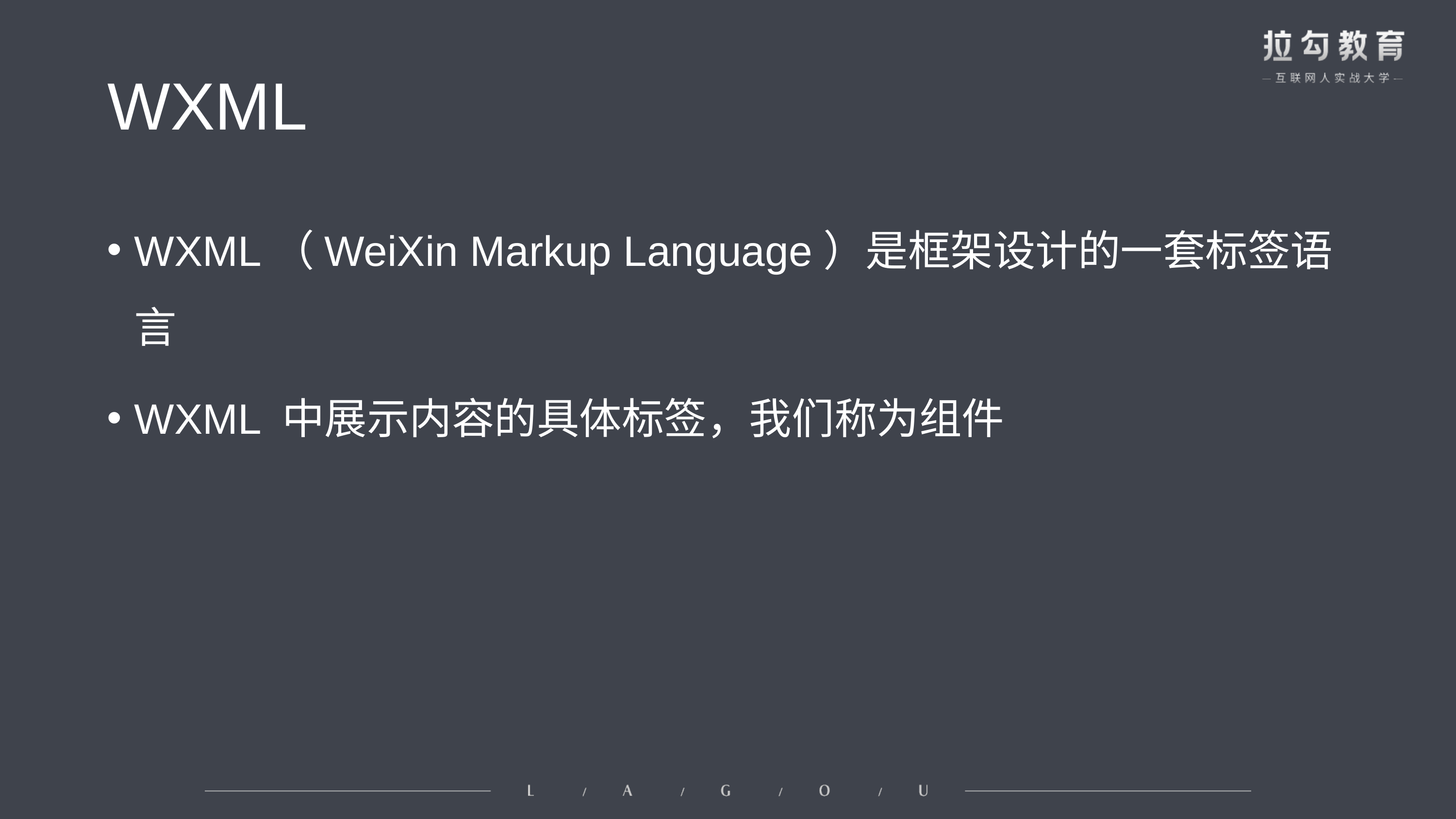

# WXML
WXML（WeiXin Markup Language）是框架设计的一套标签语言
WXML 中展示内容的具体标签，我们称为组件